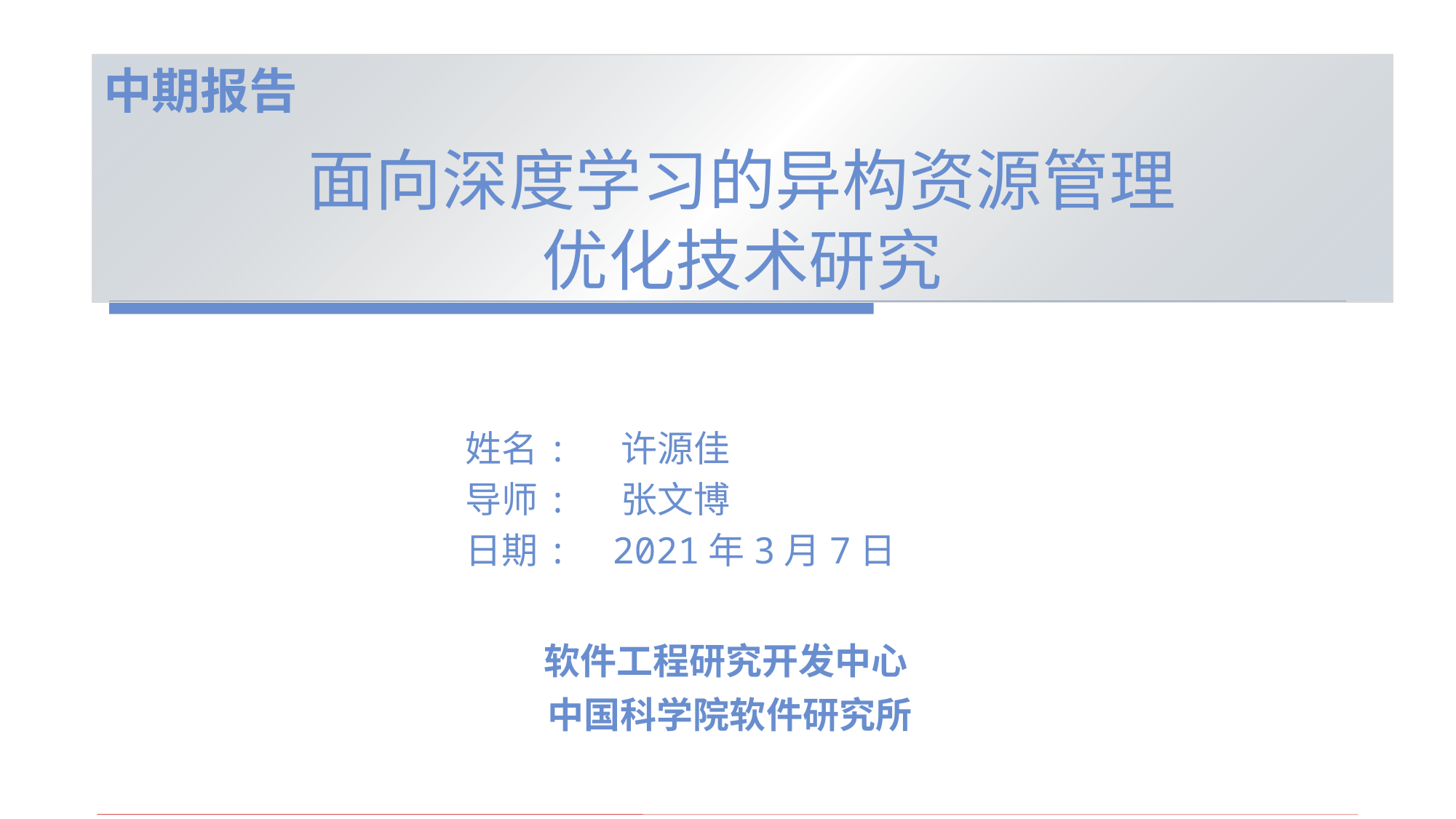

面向深度学习的异构资源管理
优化技术研究
中期报告
姓名:  许源佳
导师:  张文博
日期:  2021年3月7日
软件工程研究开发中心
中国科学院软件研究所